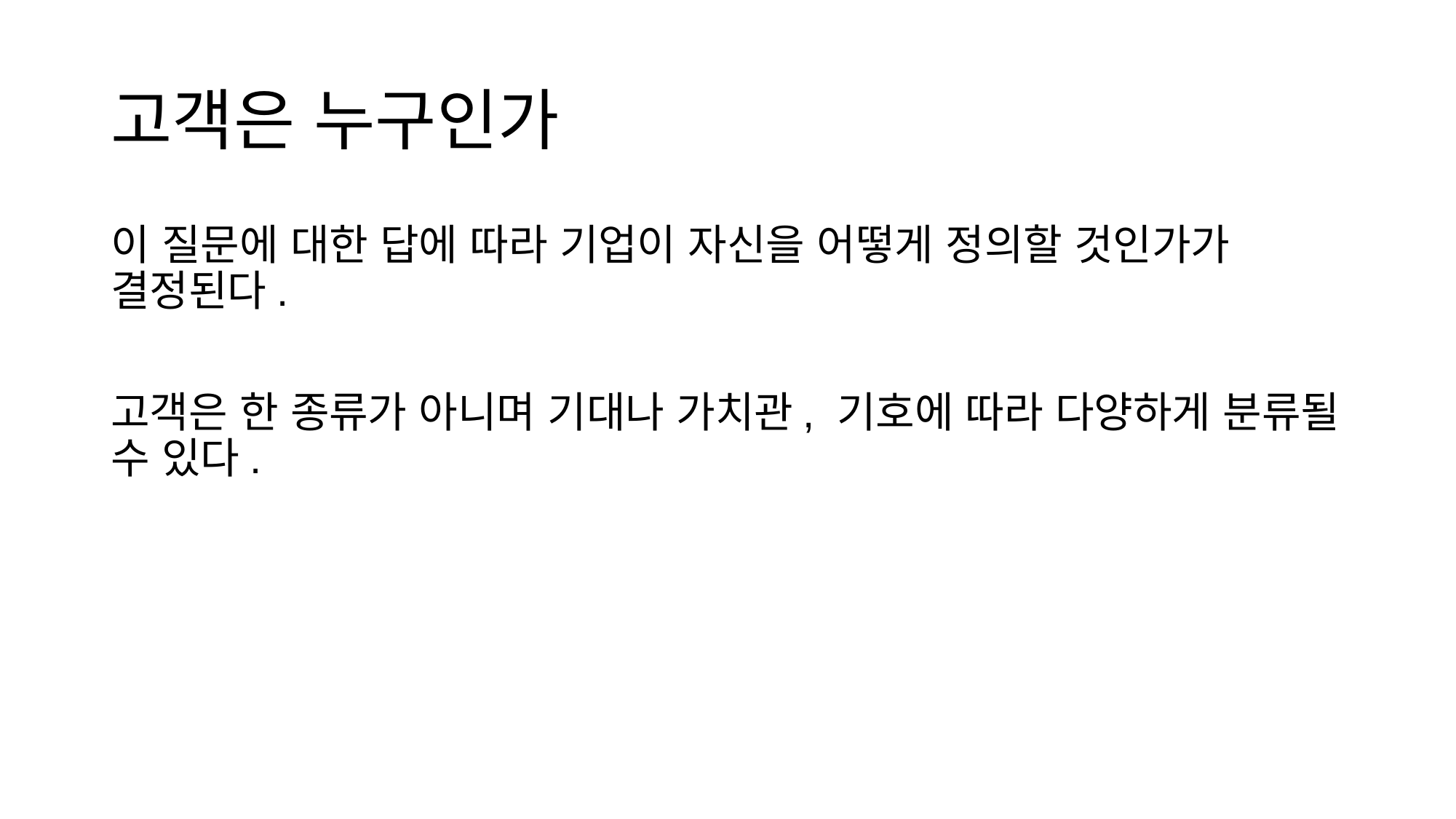

# 고객은 누구인가
이 질문에 대한 답에 따라 기업이 자신을 어떻게 정의할 것인가가 결정된다.

고객은 한 종류가 아니며 기대나 가치관, 기호에 따라 다양하게 분류될 수 있다.